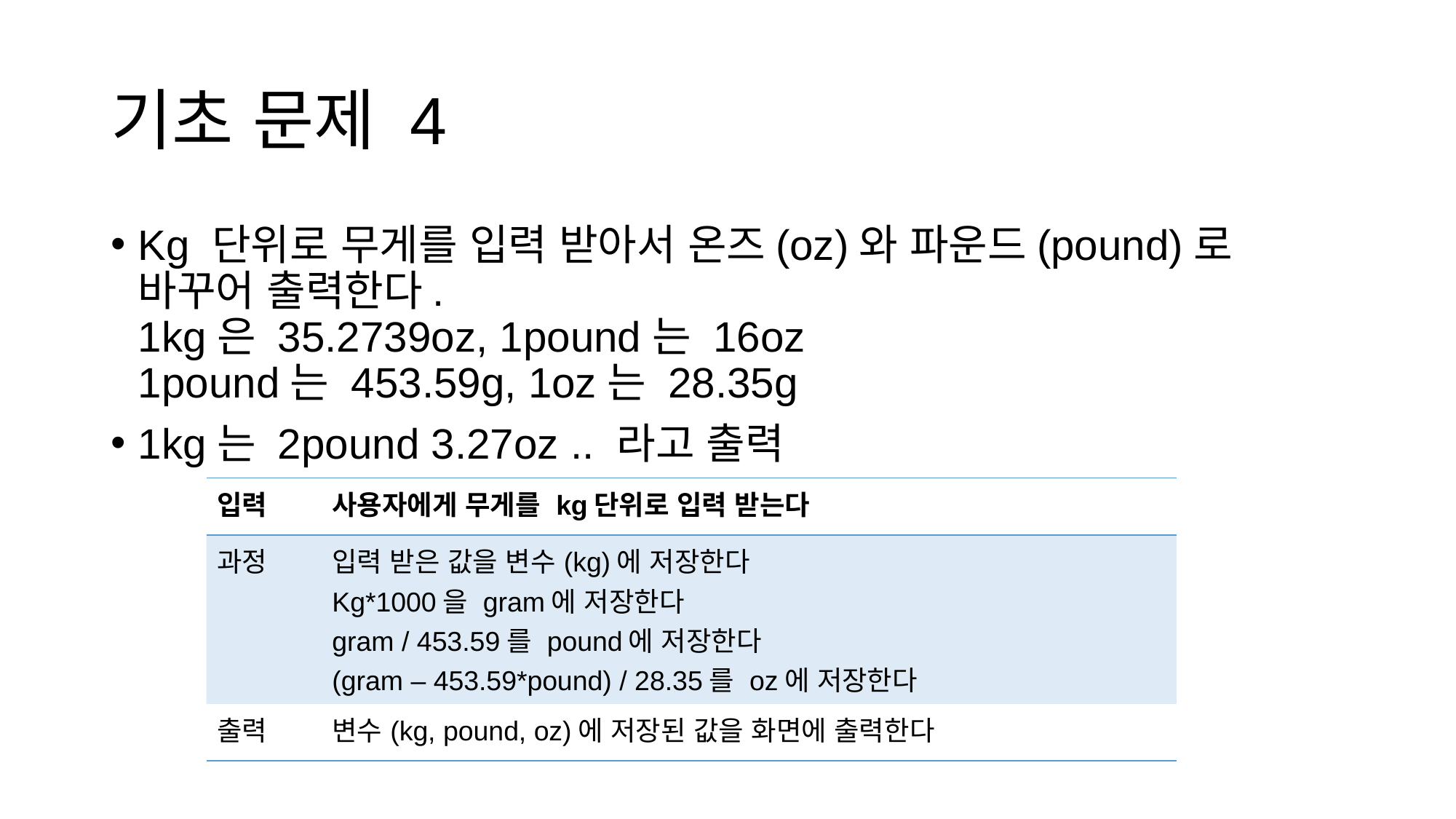

# 기초 문제 4
Kg 단위로 무게를 입력 받아서 온즈(oz)와 파운드(pound)로 바꾸어 출력한다.
1kg은 35.2739oz, 1pound는 16oz
1pound는 453.59g, 1oz는 28.35g
1kg는 2pound 3.27oz .. 라고 출력

| 입력 | 사용자에게 무게를 kg단위로 입력 받는다 |
| --- | --- |
| 과정 | 입력 받은 값을 변수(kg)에 저장한다 Kg\*1000을 gram에 저장한다 gram / 453.59를 pound에 저장한다 (gram – 453.59\*pound) / 28.35를 oz에 저장한다 |
| 출력 | 변수(kg, pound, oz)에 저장된 값을 화면에 출력한다 |